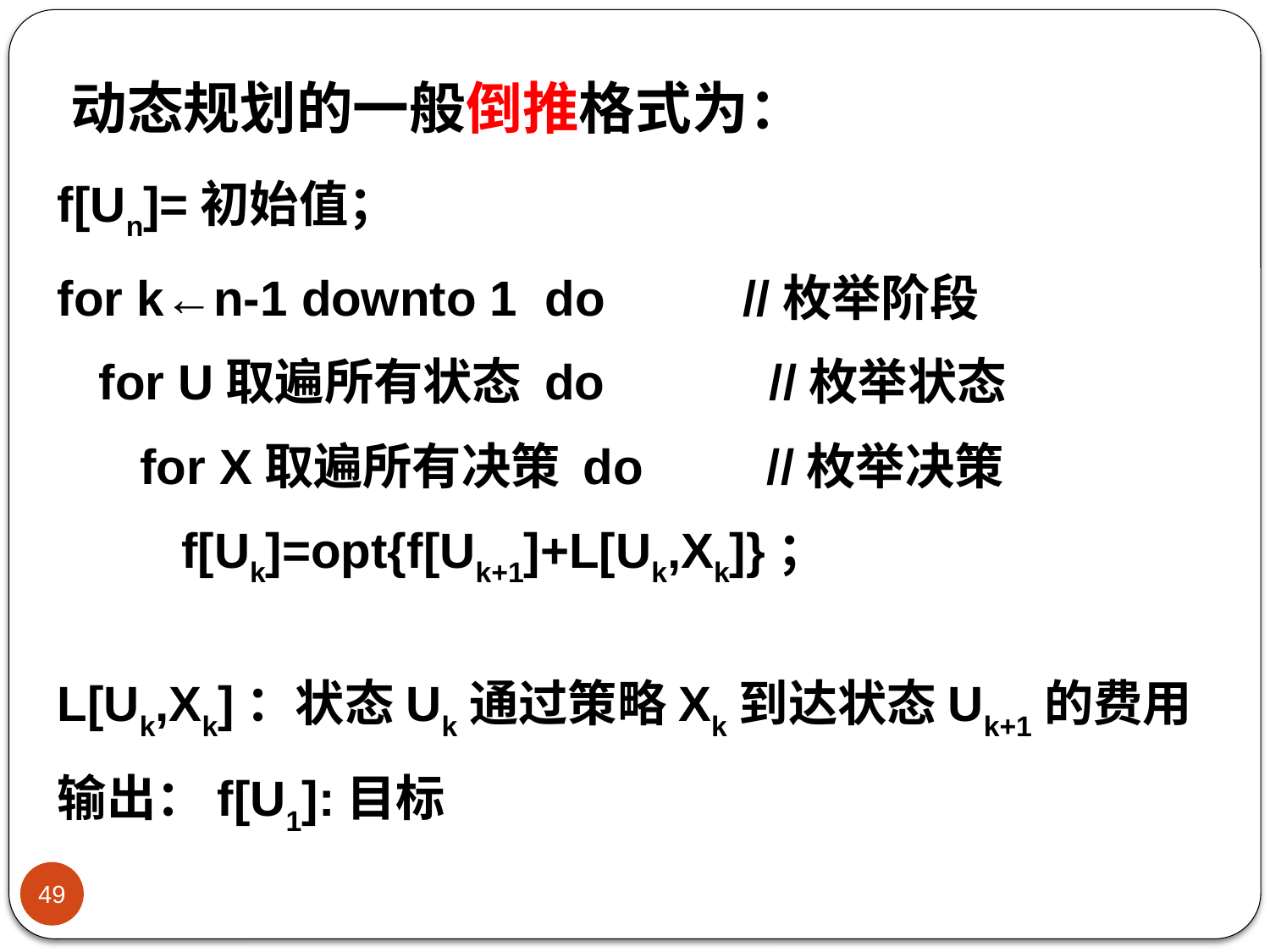

动态规划的一般倒推格式为：
f[Un]=初始值；
for k←n-1 downto 1  do          //枚举阶段
   for U取遍所有状态 do            //枚举状态
      for X取遍所有决策 do         //枚举决策
         f[Uk]=opt{f[Uk+1]+L[Uk,Xk]}；
L[Uk,Xk]：状态Uk通过策略Xk到达状态Uk+1的费用
输出：f[U1]:目标

49